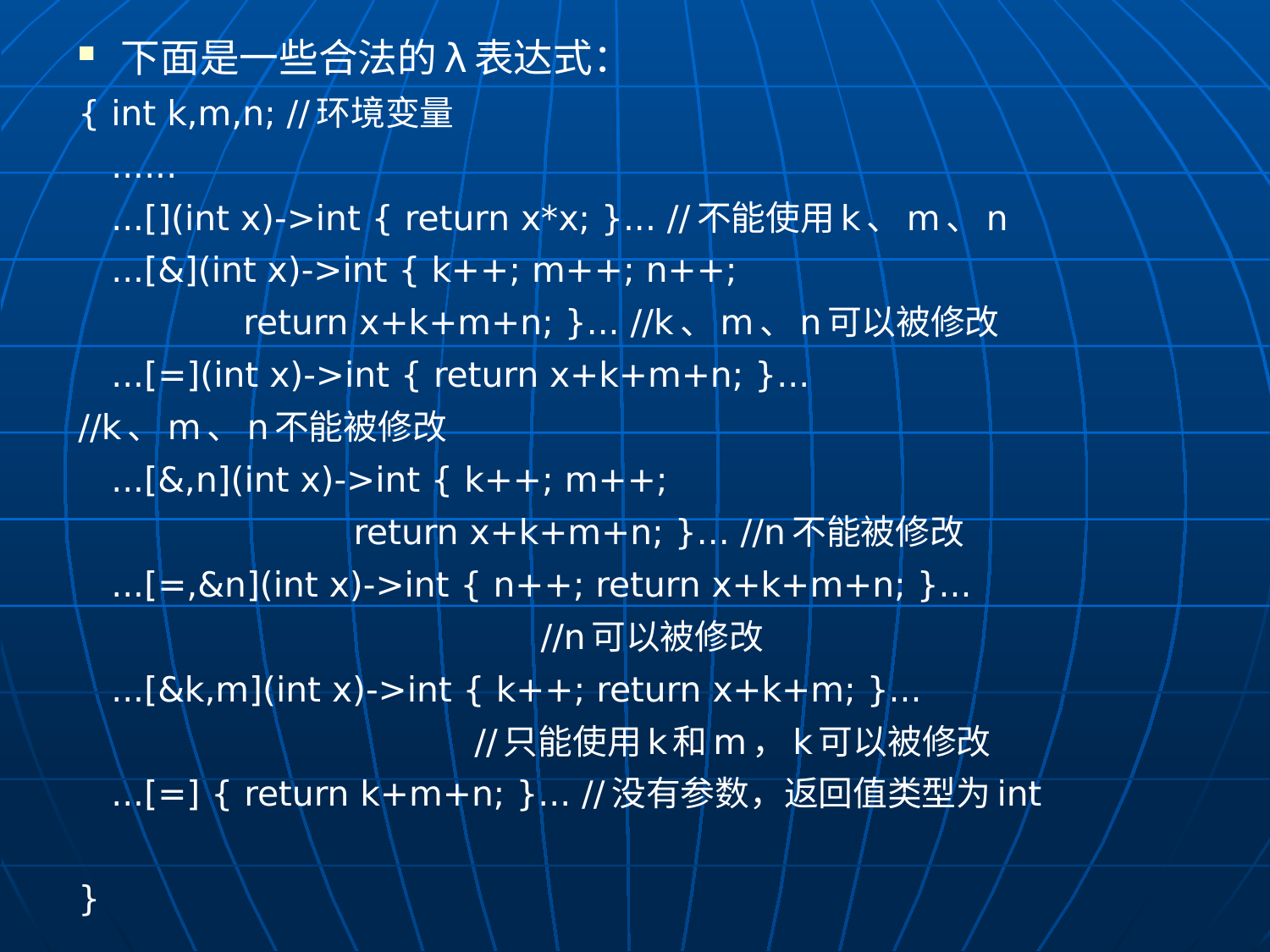

下面是一些合法的λ表达式：
{ int k,m,n; //环境变量
   ......
   ...[](int x)->int { return x*x; }... //不能使用k、m、n
   ...[&](int x)->int { k++; m++; n++;
               return x+k+m+n; }... //k、m、n可以被修改
   ...[=](int x)->int { return x+k+m+n; }...
					//k、m、n不能被修改
   ...[&,n](int x)->int { k++; m++;
                         return x+k+m+n; }... //n不能被修改
   ...[=,&n](int x)->int { n++; return x+k+m+n; }...
                                          //n可以被修改
   ...[&k,m](int x)->int { k++; return x+k+m; }...
                                    //只能使用k和m，k可以被修改
   ...[=] { return k+m+n; }... //没有参数，返回值类型为int

}